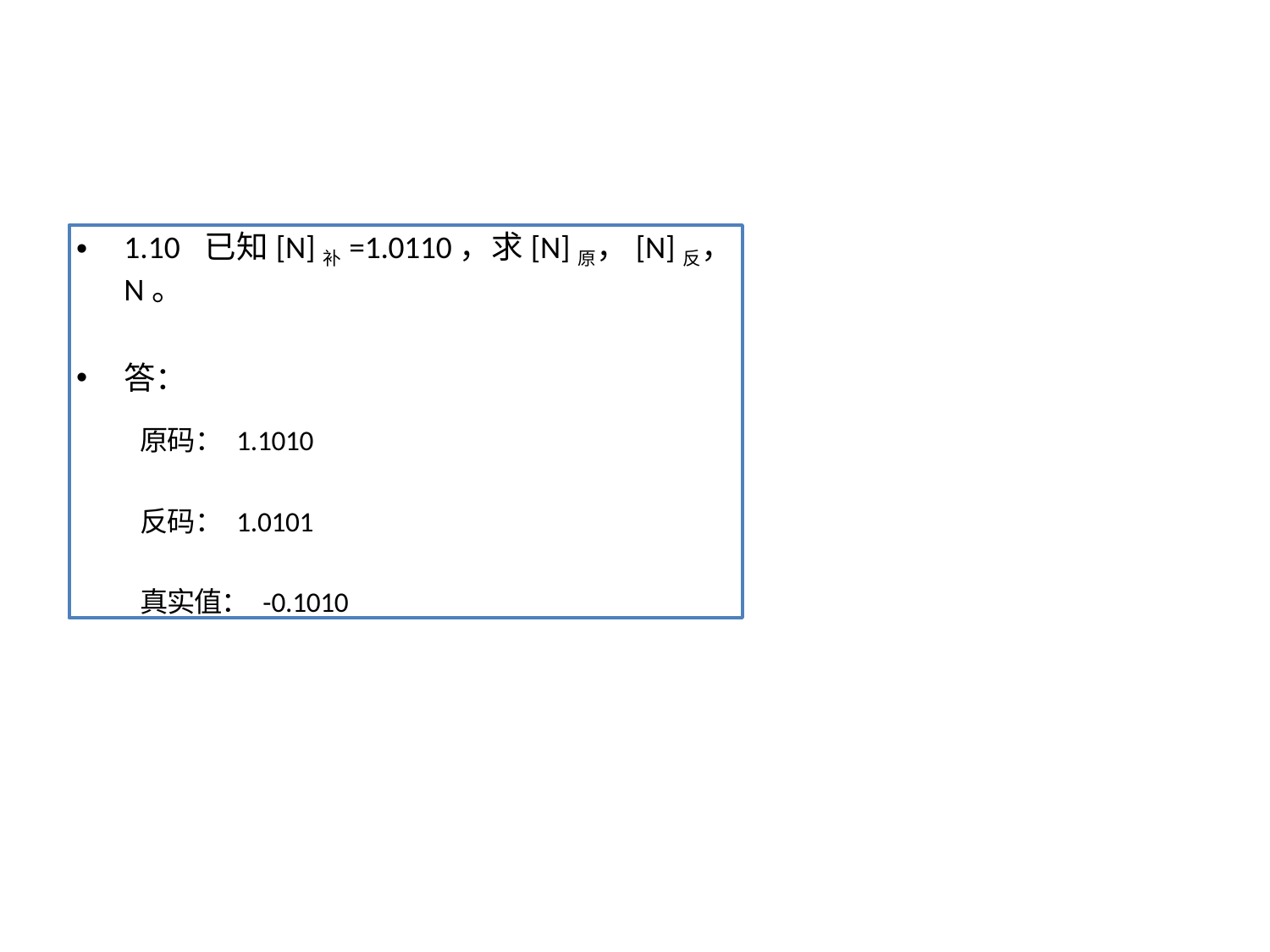

1.10  已知[N]补=1.0110，求[N]原，[N]反，N。

答：
原码： 1.1010

反码： 1.0101

真实值： -0.1010